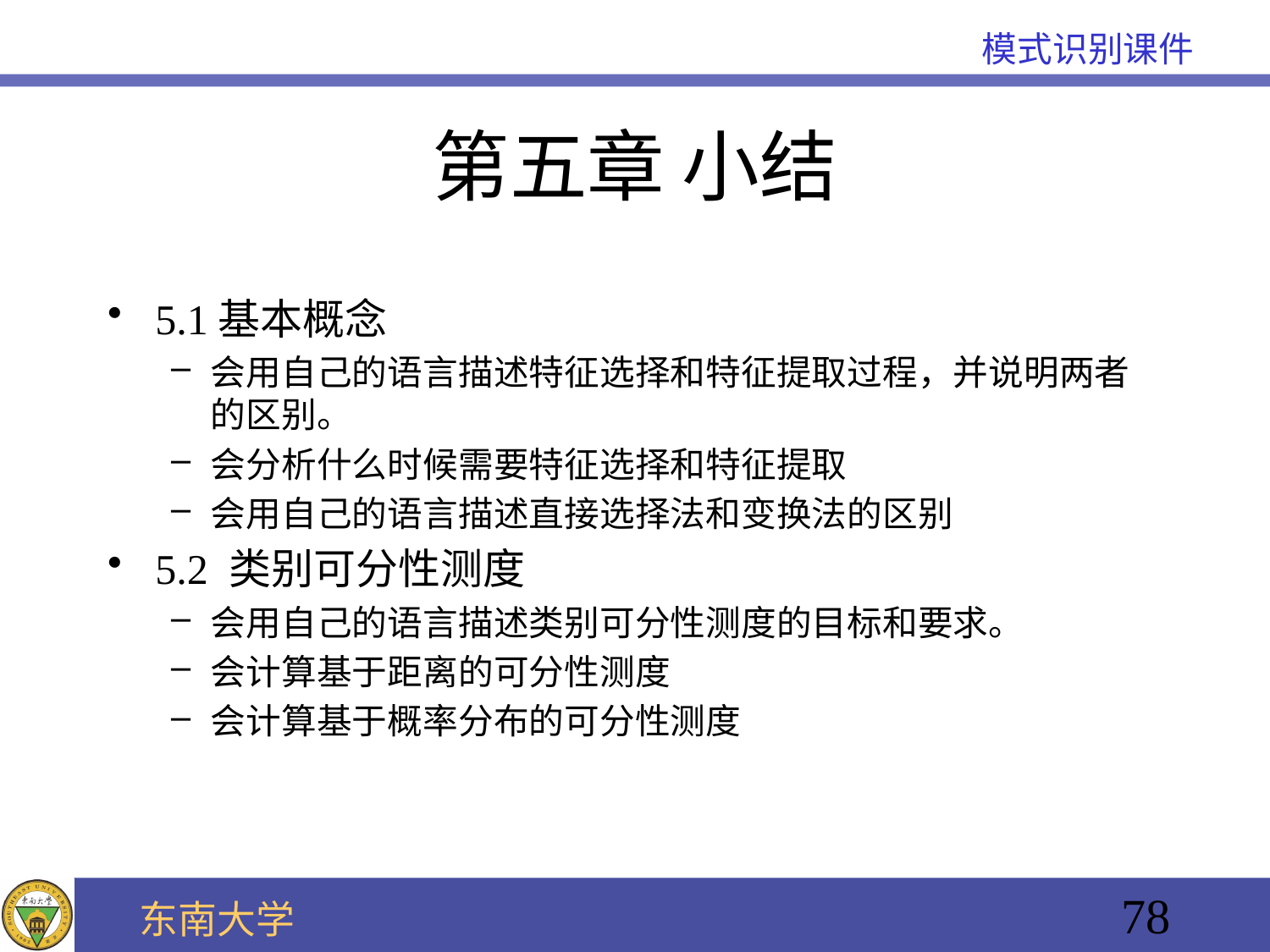

# 第五章 小结
5.1基本概念
会用自己的语言描述特征选择和特征提取过程，并说明两者的区别。
会分析什么时候需要特征选择和特征提取
会用自己的语言描述直接选择法和变换法的区别
5.2 类别可分性测度
会用自己的语言描述类别可分性测度的目标和要求。
会计算基于距离的可分性测度
会计算基于概率分布的可分性测度
78